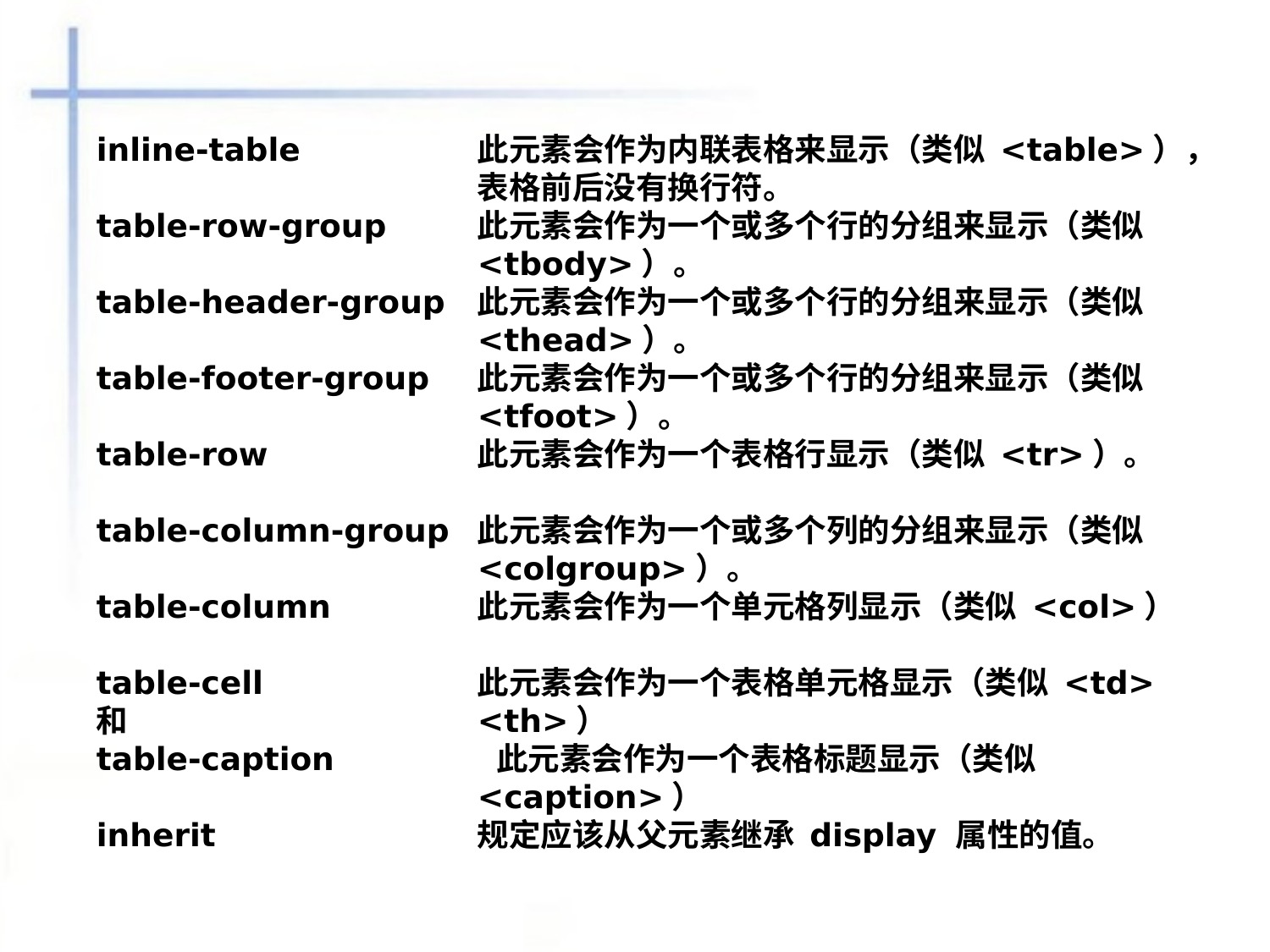

inline-table		此元素会作为内联表格来显示（类似 <table>），			表格前后没有换行符。
table-row-group	此元素会作为一个或多个行的分组来显示（类似 			<tbody>）。
table-header-group	此元素会作为一个或多个行的分组来显示（类似 			<thead>）。
table-footer-group	此元素会作为一个或多个行的分组来显示（类似 			<tfoot>）。
table-row		此元素会作为一个表格行显示（类似 <tr>）。

table-column-group	此元素会作为一个或多个列的分组来显示（类似 			<colgroup>）。
table-column		此元素会作为一个单元格列显示（类似 <col>）

table-cell		此元素会作为一个表格单元格显示（类似 <td> 和 			<th>）
table-caption		 此元素会作为一个表格标题显示（类似 				<caption>）
inherit			规定应该从父元素继承 display 属性的值。